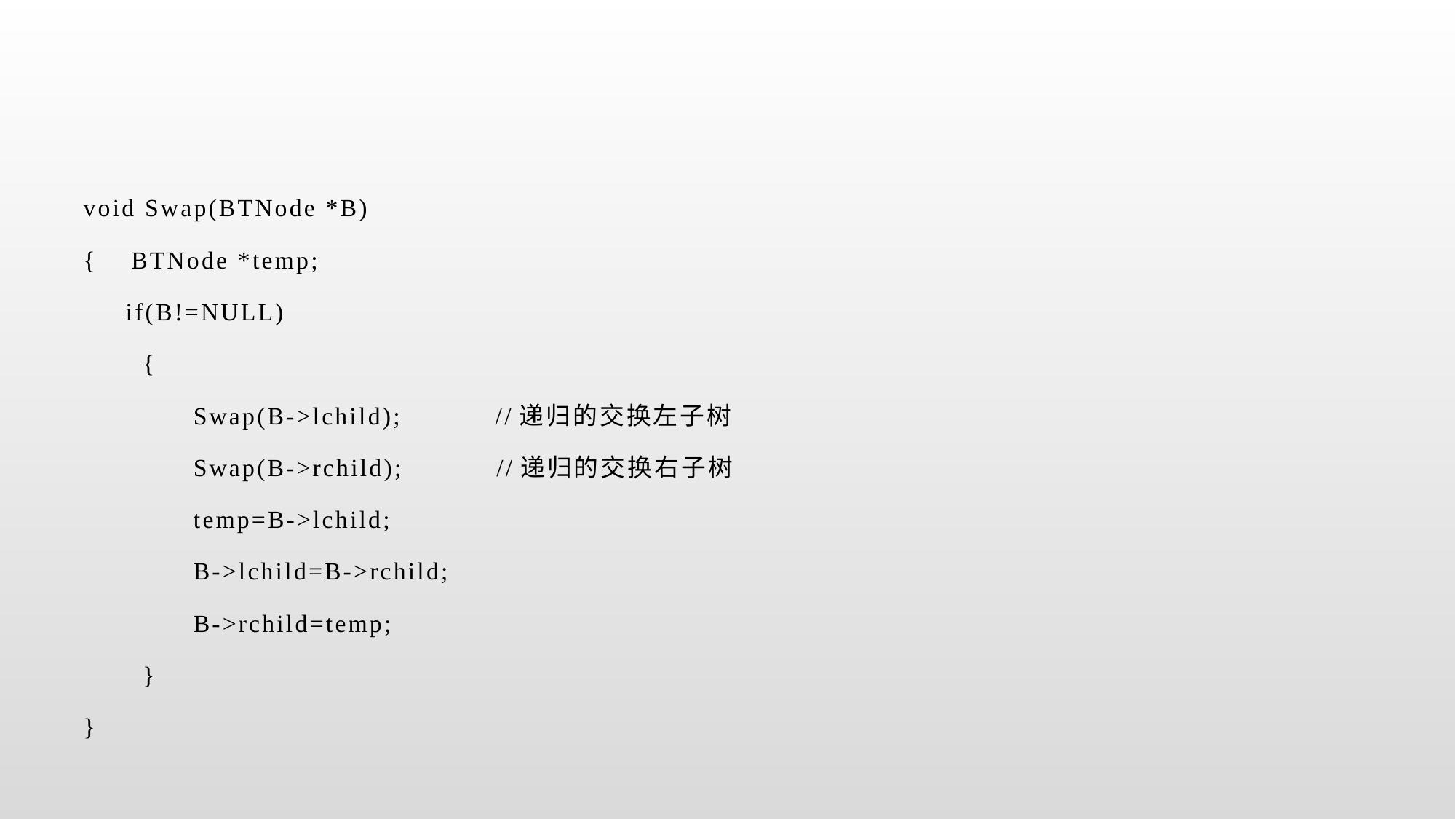

void Swap(BTNode *B)
{    BTNode *temp;
     if(B!=NULL)
       {
             Swap(B->lchild);           //递归的交换左子树
             Swap(B->rchild);           //递归的交换右子树
             temp=B->lchild;
             B->lchild=B->rchild;
             B->rchild=temp;
       }
}